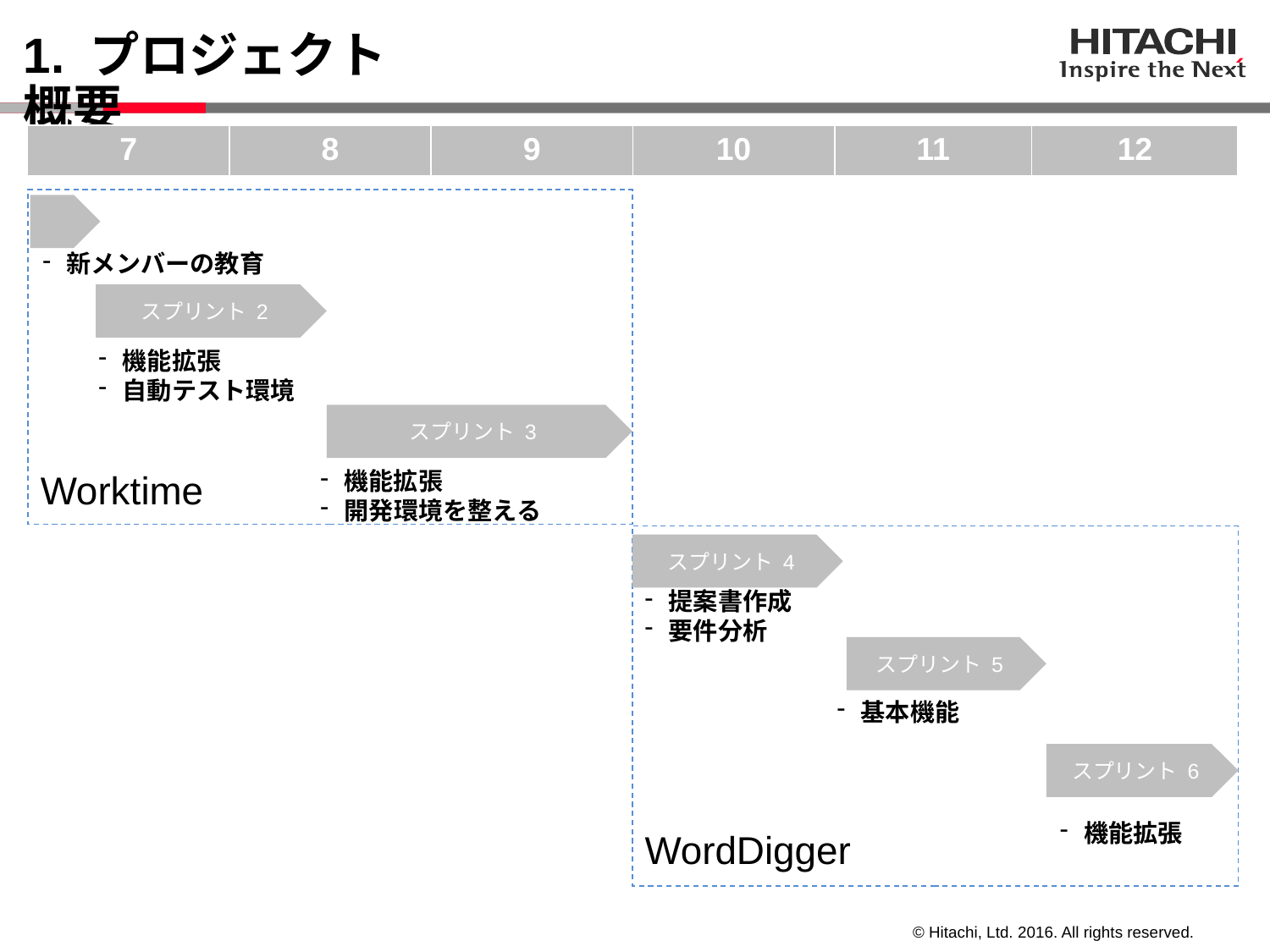

# 1. プロジェクト概要
| 7 | 8 | 9 | 10 | 11 | 12 |
| --- | --- | --- | --- | --- | --- |

新メンバーの教育
スプリント 2

機能拡張
自動テスト環境
スプリント 3
Worktime
機能拡張
開発環境を整える

スプリント 4
提案書作成
要件分析
スプリント 5
基本機能
スプリント 6
機能拡張
WordDigger